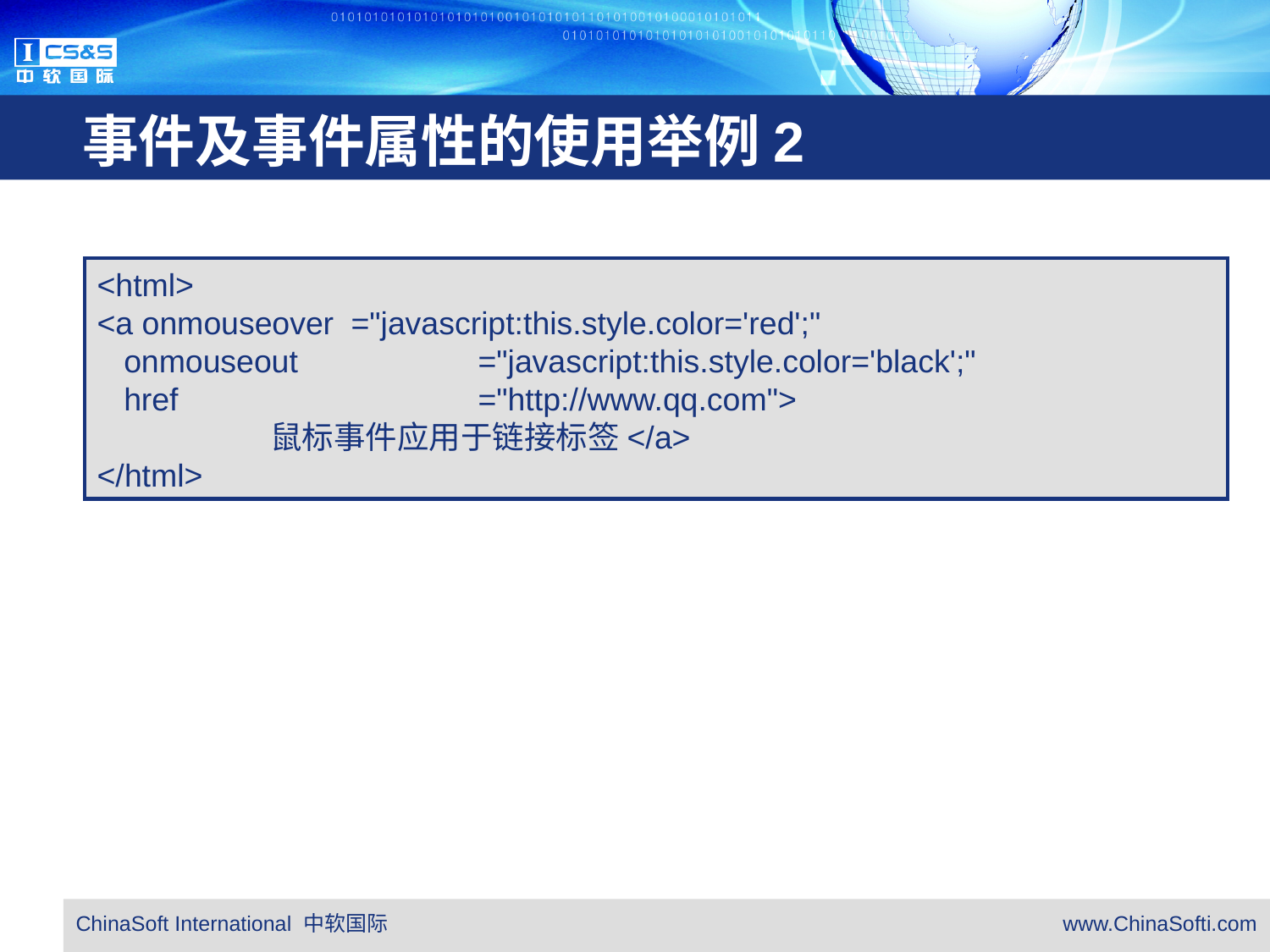

# 事件及事件属性的使用举例2
<html>
<a onmouseover	="javascript:this.style.color='red';"
   onmouseout		="javascript:this.style.color='black';"
   href			="http://www.qq.com">
                       鼠标事件应用于链接标签</a>
</html>